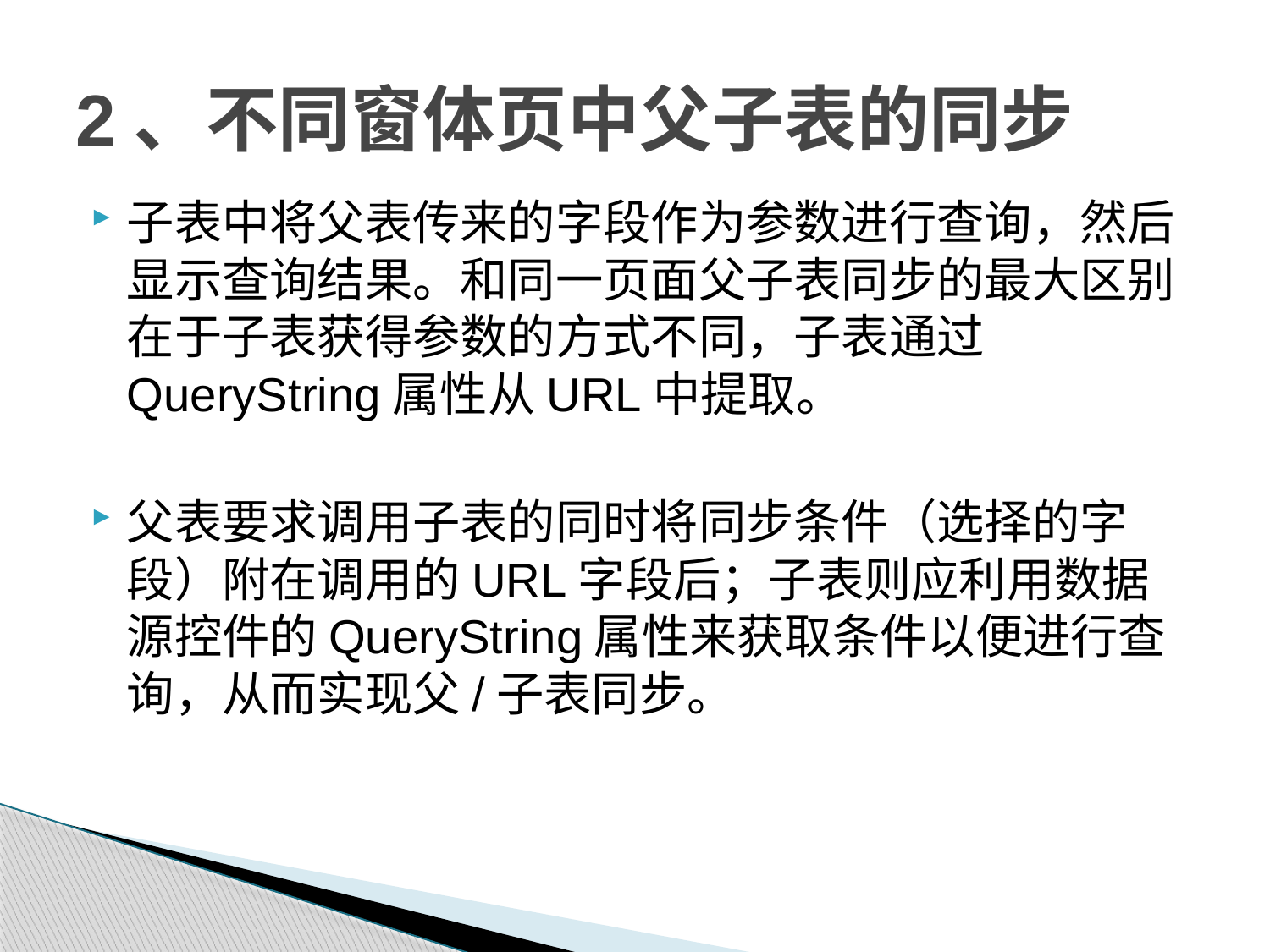

# 2、不同窗体页中父子表的同步
子表中将父表传来的字段作为参数进行查询，然后显示查询结果。和同一页面父子表同步的最大区别在于子表获得参数的方式不同，子表通过QueryString属性从URL中提取。

父表要求调用子表的同时将同步条件（选择的字段）附在调用的URL字段后；子表则应利用数据源控件的QueryString属性来获取条件以便进行查询，从而实现父/子表同步。